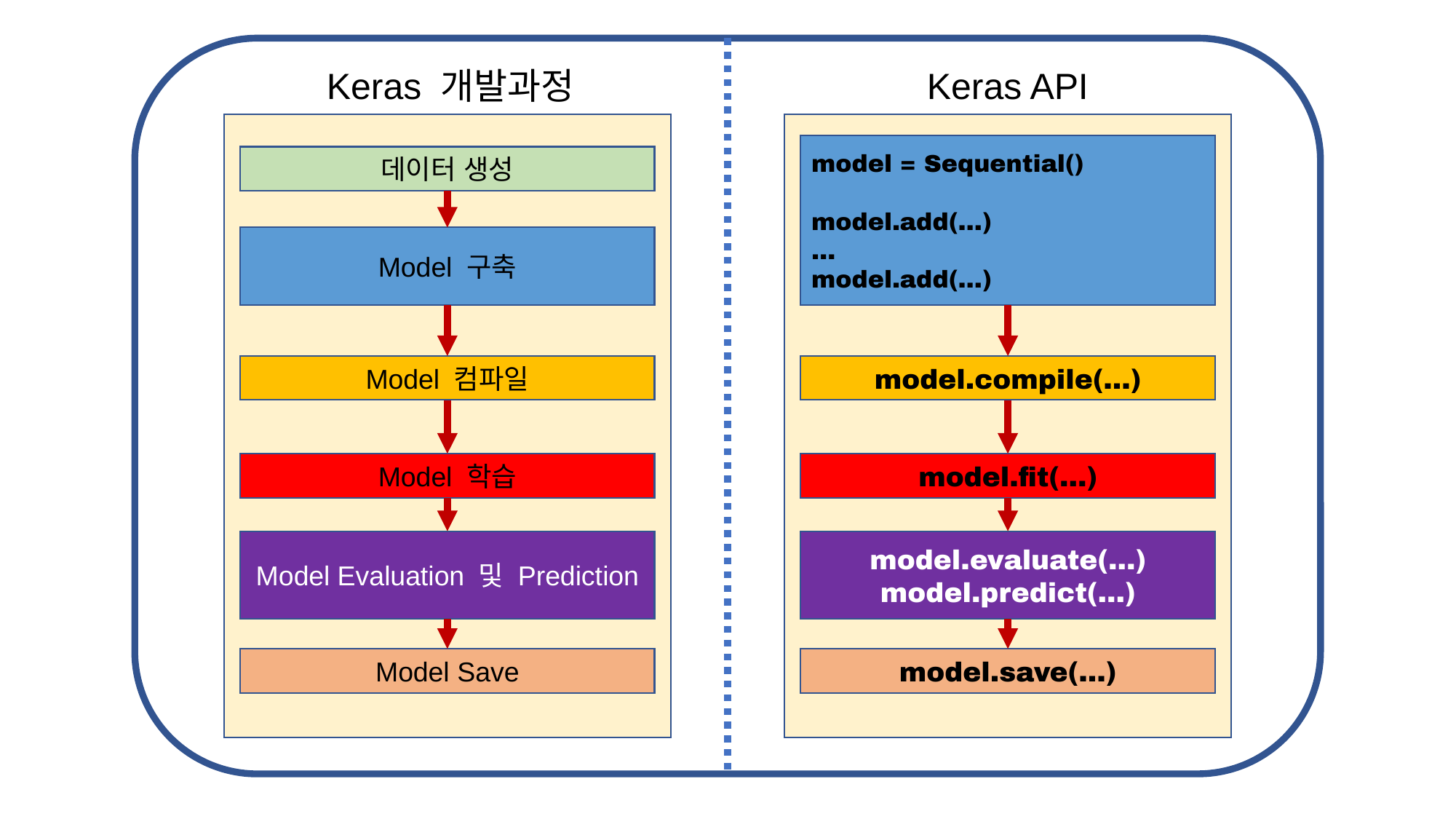

Keras API
Keras 개발과정

model = Sequential()

model.add(…)
…
model.add(…)
데이터 생성
Model 구축
Model 컴파일
model.compile(…)
Model 학습
model.fit(…)
model.evaluate(…)
model.predict(…)
Model Evaluation 및 Prediction
Model Save
model.save(…)